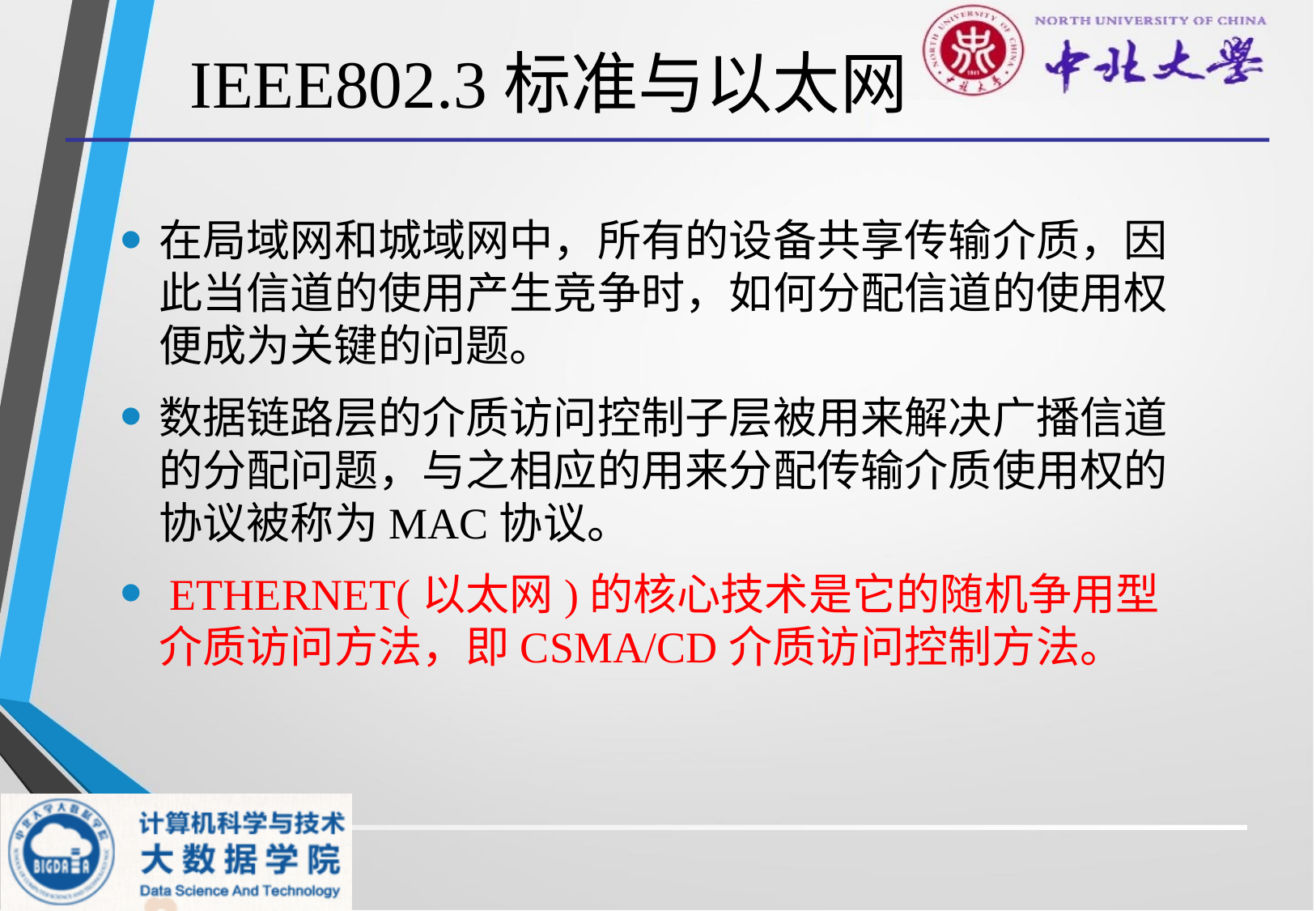

# IEEE802.3标准与以太网
在局域网和城域网中，所有的设备共享传输介质，因此当信道的使用产生竞争时，如何分配信道的使用权便成为关键的问题。
数据链路层的介质访问控制子层被用来解决广播信道的分配问题，与之相应的用来分配传输介质使用权的协议被称为MAC协议。
 ETHERNET(以太网)的核心技术是它的随机争用型介质访问方法，即CSMA/CD介质访问控制方法。
10